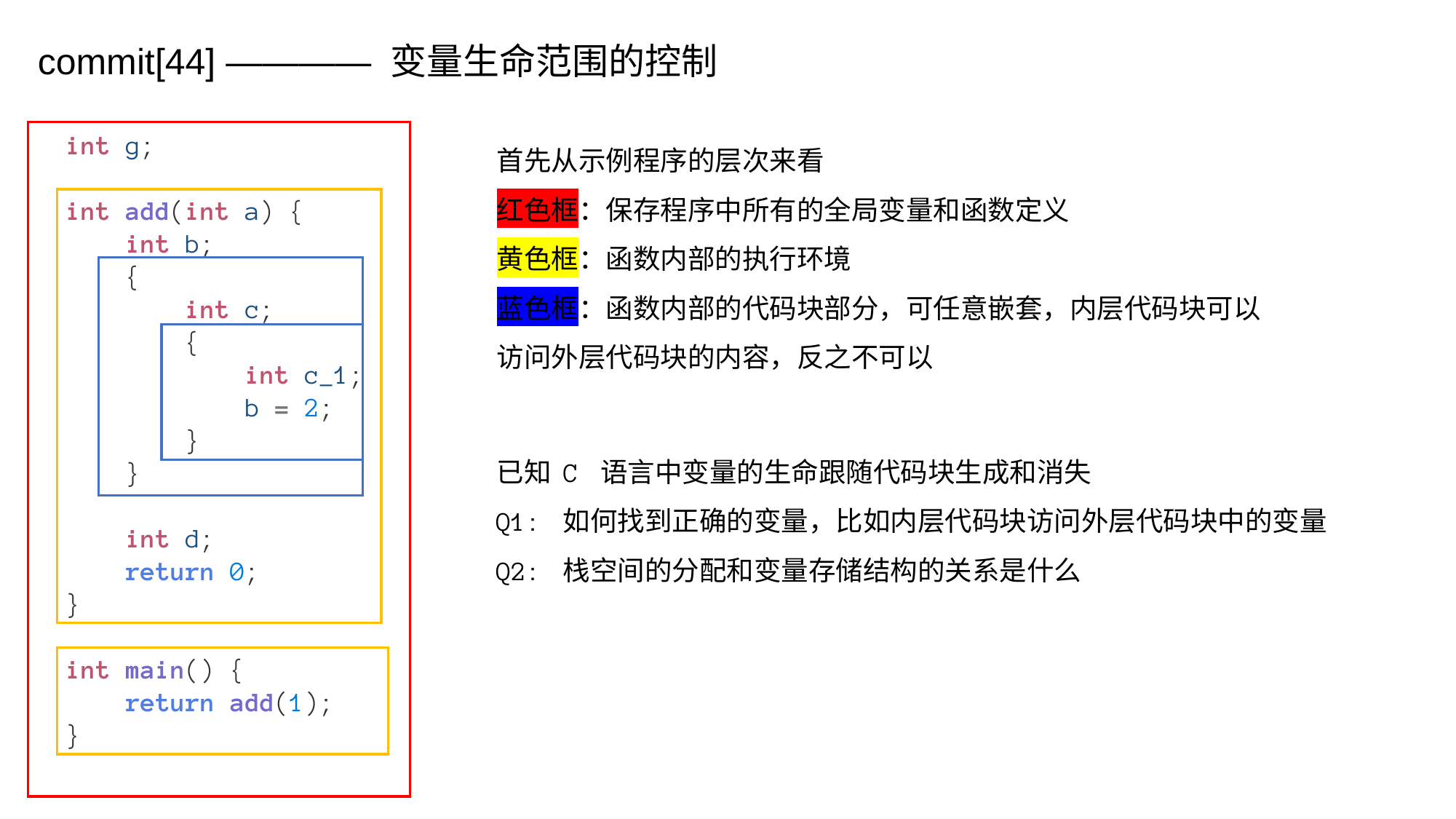

commit[44] ———— 变量生命范围的控制

int g;

int add(int a) {
    int b;
    {
        int c;
        {
            int c_1;
            b = 2;
        }
    }
    int d;
    return 0;
}
int main() {
    return add(1);
}
首先从示例程序的层次来看
红色框：保存程序中所有的全局变量和函数定义
黄色框：函数内部的执行环境
蓝色框：函数内部的代码块部分，可任意嵌套，内层代码块可以访问外层代码块的内容，反之不可以

已知 C 语言中变量的生命跟随代码块生成和消失
Q1: 如何找到正确的变量，比如内层代码块访问外层代码块中的变量
Q2: 栈空间的分配和变量存储结构的关系是什么